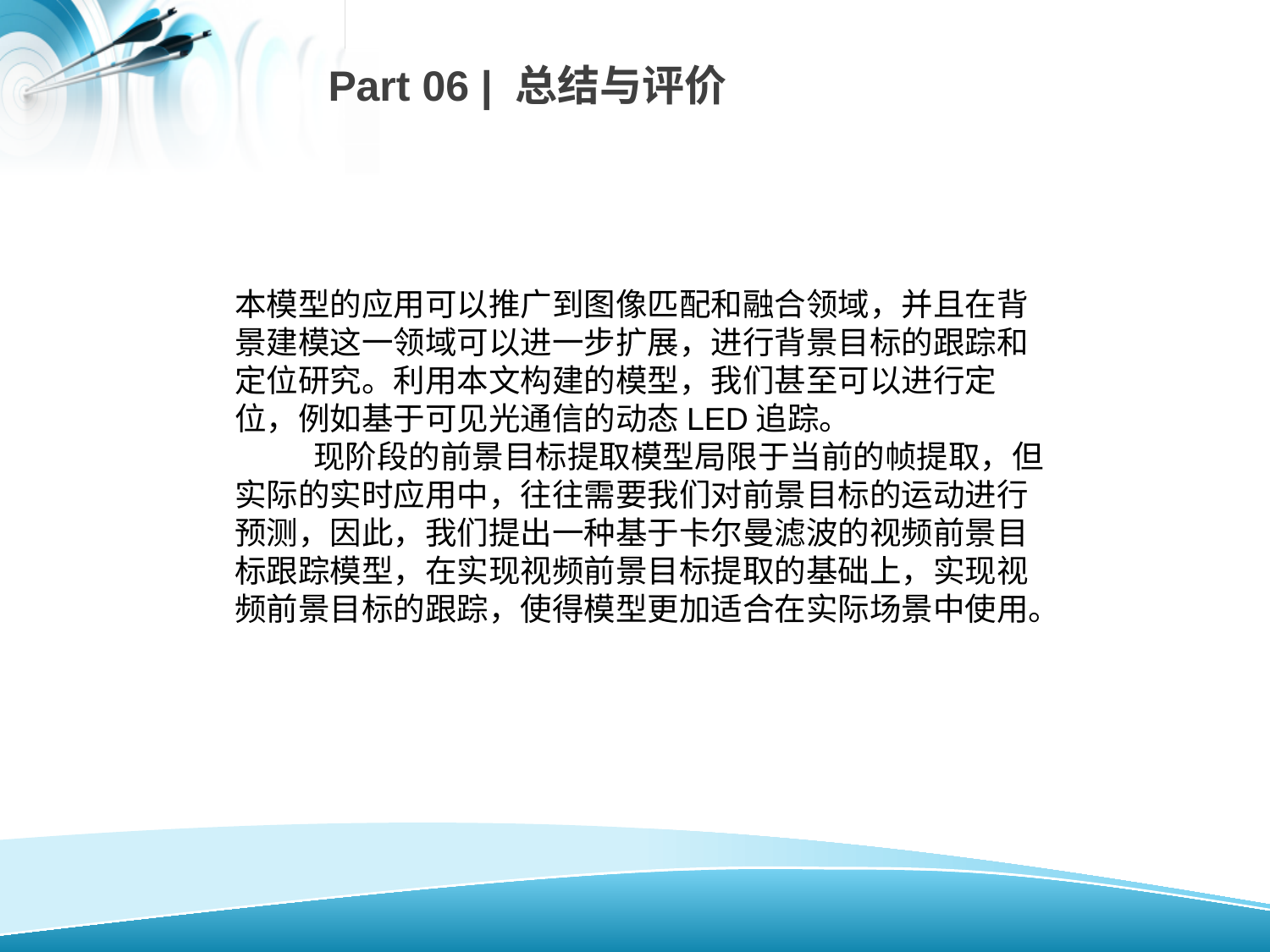

Part 06 | 总结与评价
本模型的应用可以推广到图像匹配和融合领域，并且在背景建模这一领域可以进一步扩展，进行背景目标的跟踪和定位研究。利用本文构建的模型，我们甚至可以进行定位，例如基于可见光通信的动态LED追踪。    现阶段的前景目标提取模型局限于当前的帧提取，但实际的实时应用中，往往需要我们对前景目标的运动进行预测，因此，我们提出一种基于卡尔曼滤波的视频前景目标跟踪模型，在实现视频前景目标提取的基础上，实现视频前景目标的跟踪，使得模型更加适合在实际场景中使用。
26